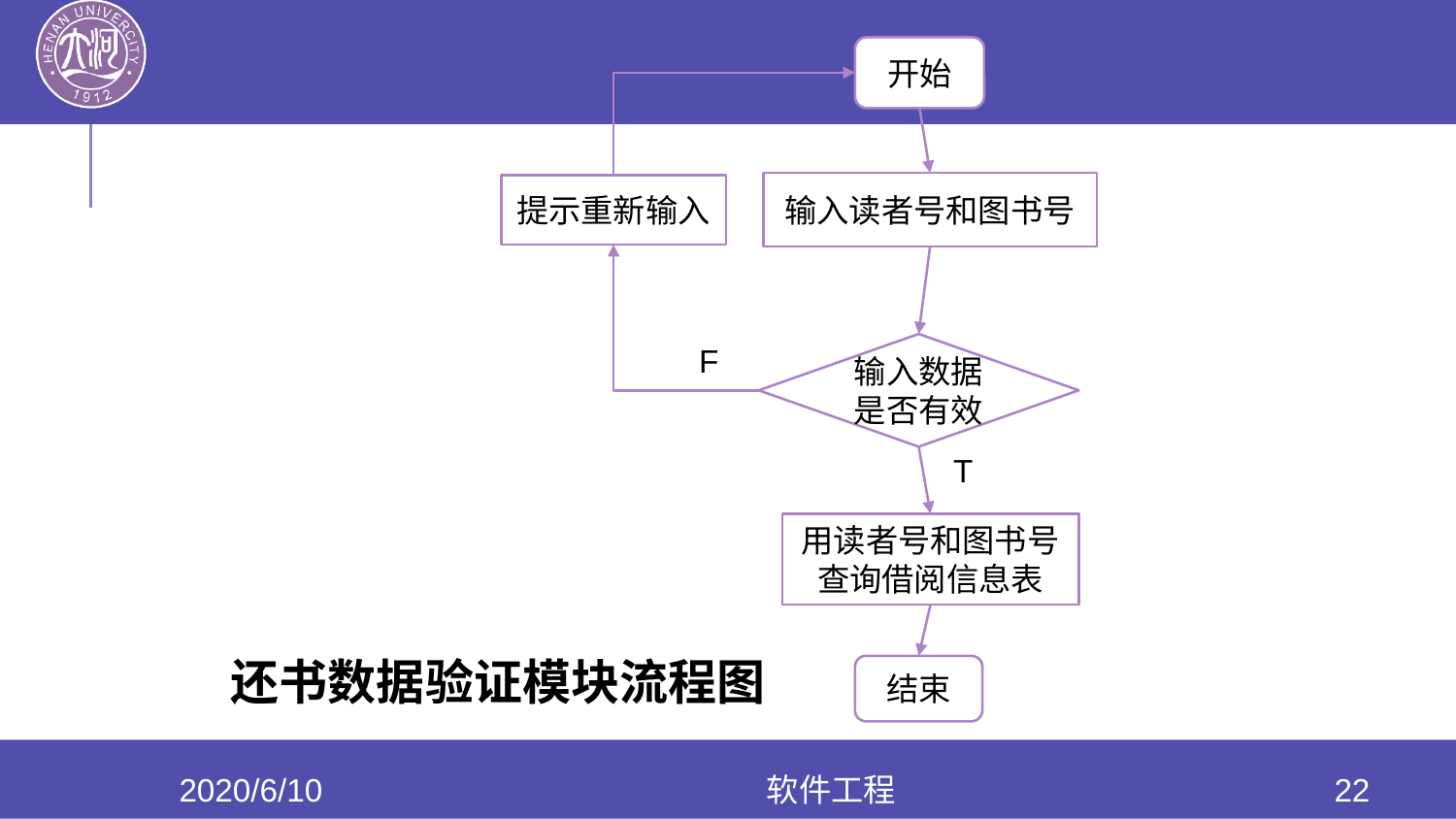

开始
输入读者号和图书号
提示重新输入
F
输入数据是否有效
T
用读者号和图书号查询借阅信息表
还书数据验证模块流程图
结束
2020/6/10
软件工程
22